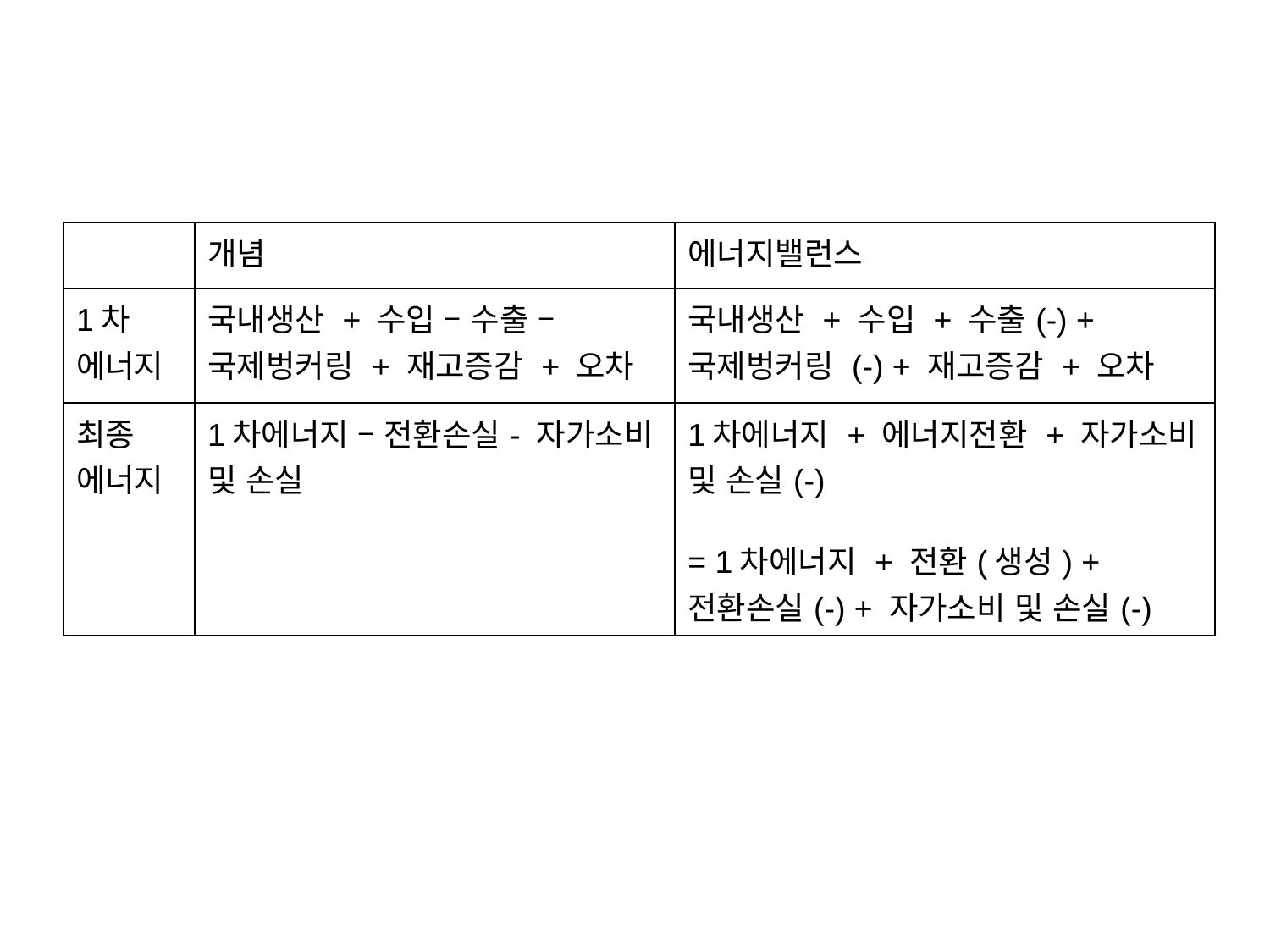

#
|  | 개념 | 에너지밸런스 |
| --- | --- | --- |
| 1차 에너지 | 국내생산 + 수입 – 수출 – 국제벙커링 + 재고증감 + 오차 | 국내생산 + 수입 + 수출(-) + 국제벙커링 (-) + 재고증감 + 오차 |
| 최종 에너지 | 1차에너지 – 전환손실- 자가소비 및 손실 | 1차에너지 + 에너지전환 + 자가소비 및 손실(-) = 1차에너지 + 전환(생성) + 전환손실(-) + 자가소비 및 손실(-) |